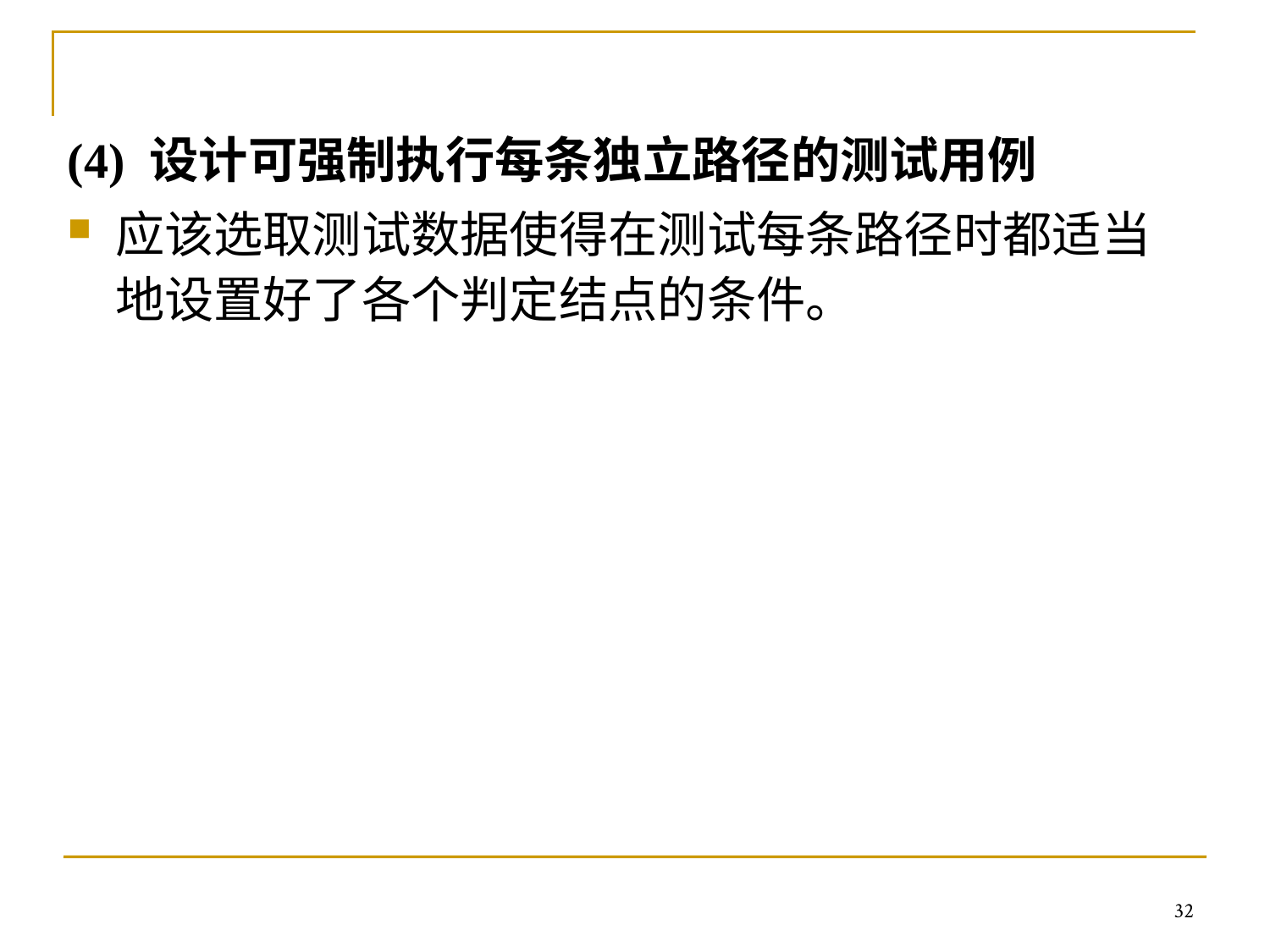

(4) 设计可强制执行每条独立路径的测试用例
应该选取测试数据使得在测试每条路径时都适当地设置好了各个判定结点的条件。
32